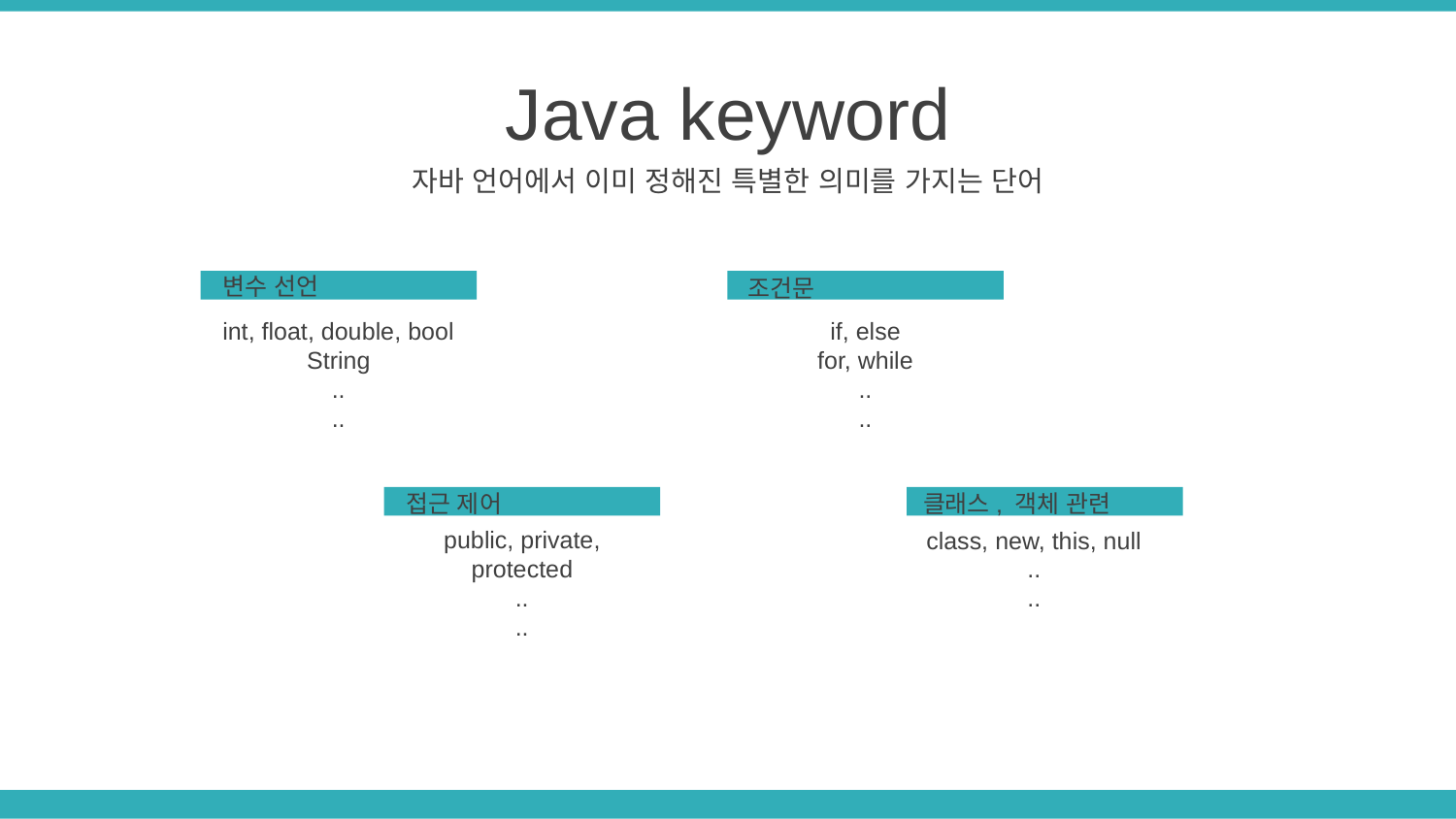

Java keyword
자바 언어에서 이미 정해진 특별한 의미를 가지는 단어
변수 선언
조건문

int, float, double, bool
String
..
..

if, else
for, while
..
..
클래스, 객체 관련
접근 제어

public, private, protected
..
..

class, new, this, null
..
..